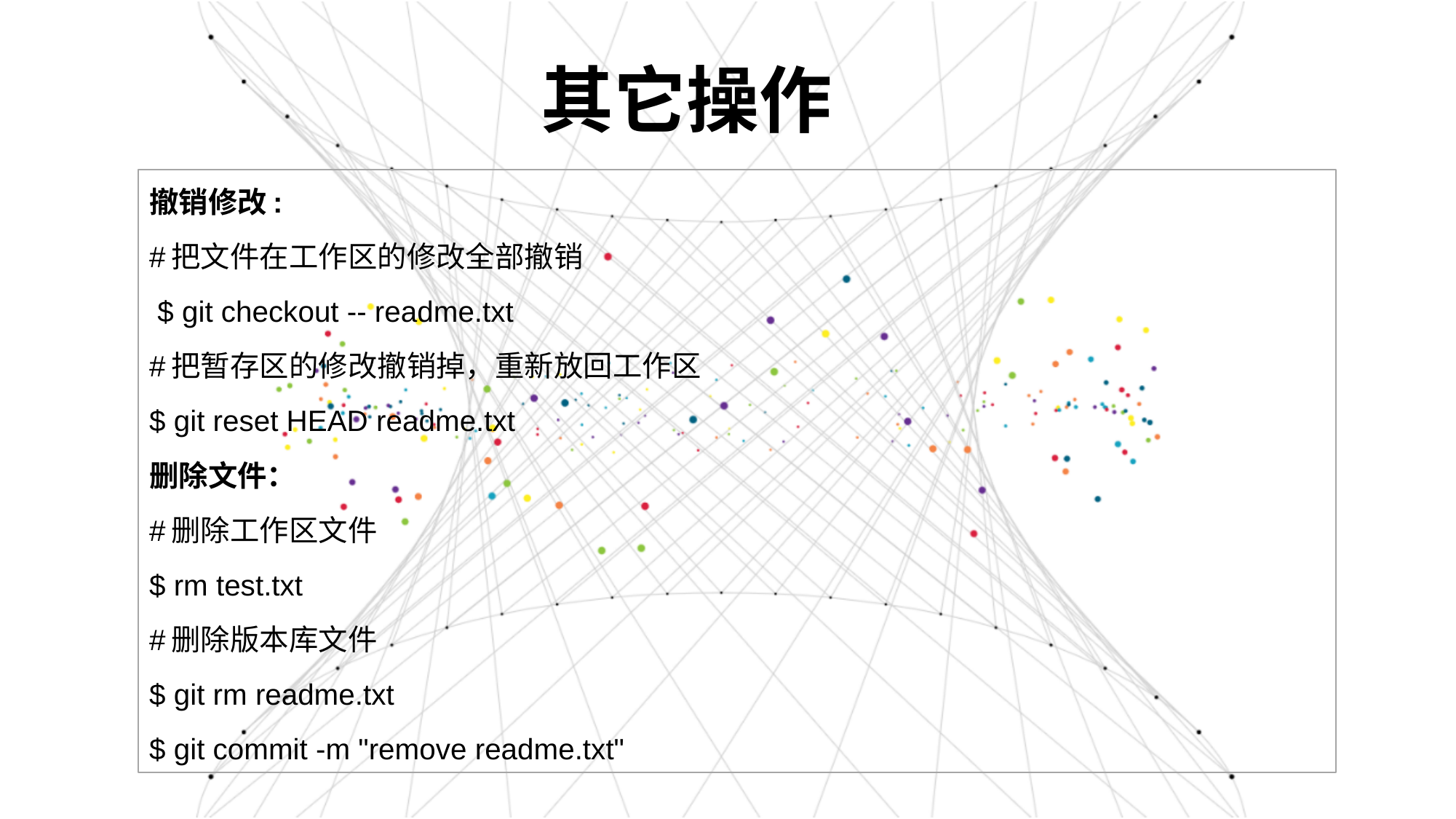

# 其它操作
撤销修改:
#把文件在工作区的修改全部撤销
 $ git checkout -- readme.txt
#把暂存区的修改撤销掉，重新放回工作区
$ git reset HEAD readme.txt
删除文件：
#删除工作区文件
$ rm test.txt
#删除版本库文件
$ git rm readme.txt
$ git commit -m "remove readme.txt"